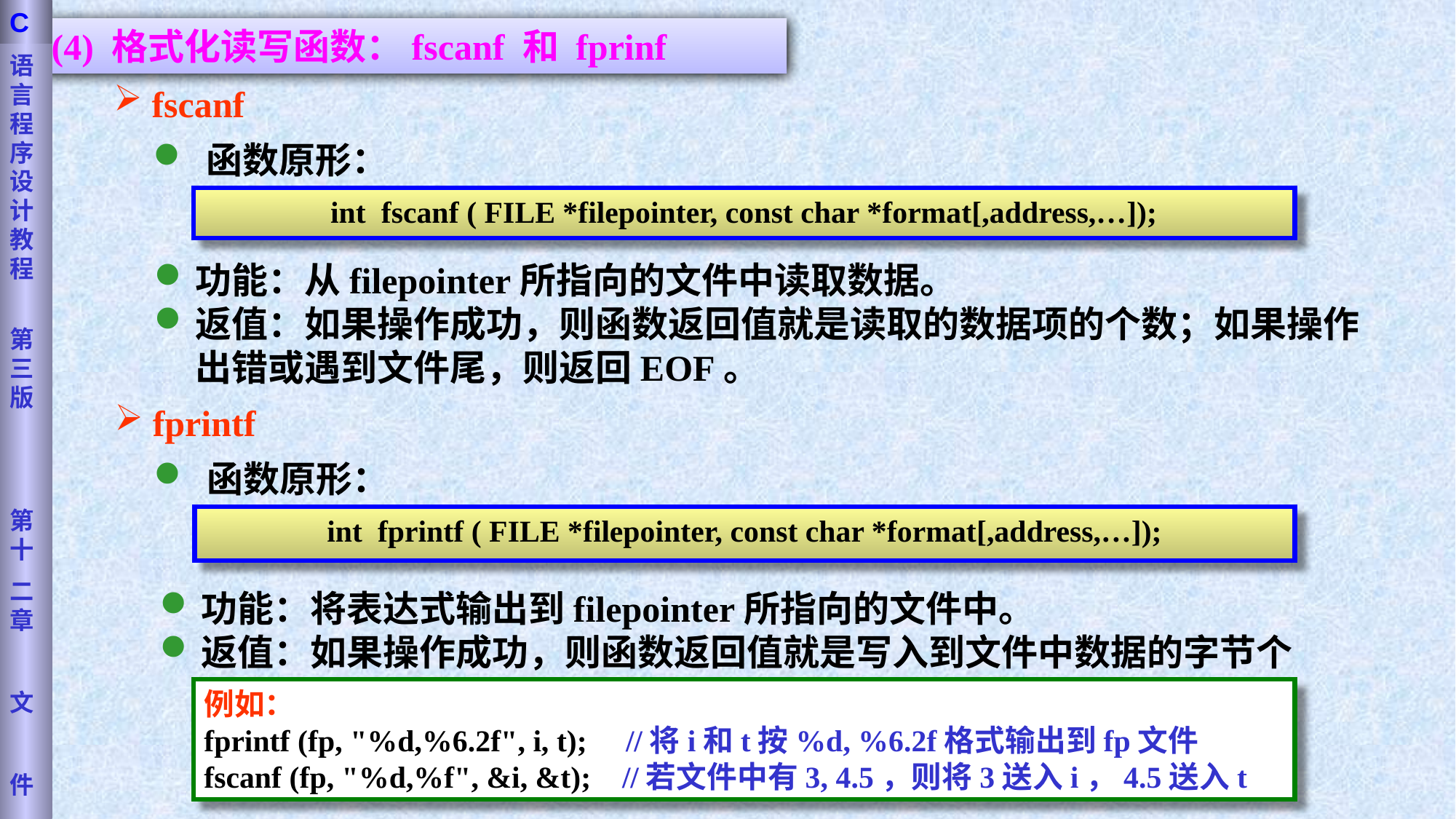

语言程序设计教程
第三版

第十
二章

文

件
C
(4) 格式化读写函数：fscanf 和 fprinf
 fscanf
 函数原形：
int  fscanf ( FILE *filepointer, const char *format[,address,…]);
功能：从filepointer所指向的文件中读取数据。
返值：如果操作成功，则函数返回值就是读取的数据项的个数；如果操作出错或遇到文件尾，则返回EOF。
 fprintf
 函数原形：
int  fprintf ( FILE *filepointer, const char *format[,address,…]);
功能：将表达式输出到filepointer所指向的文件中。
返值：如果操作成功，则函数返回值就是写入到文件中数据的字节个数；如果操作出错，则返回EOF。
例如：
fprintf (fp, "%d,%6.2f", i, t);     //将i和t按%d, %6.2f格式输出到fp文件
fscanf (fp, "%d,%f", &i, &t);    //若文件中有3, 4.5，则将3送入i，4.5送入t